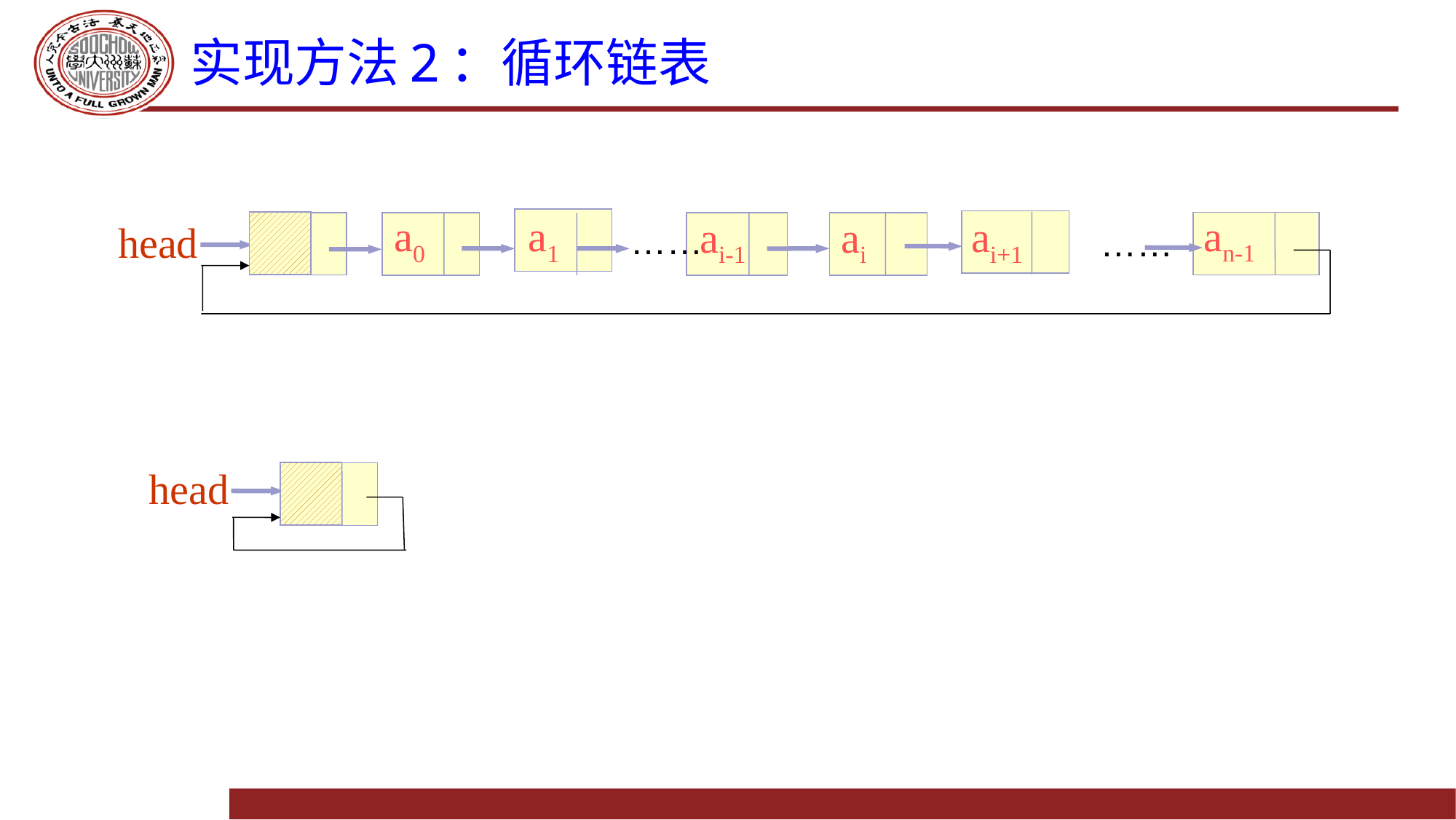

# 实现方法2：循环链表
an-1
a0
a1
ai+1
ai
ai-1

head

……

……

head